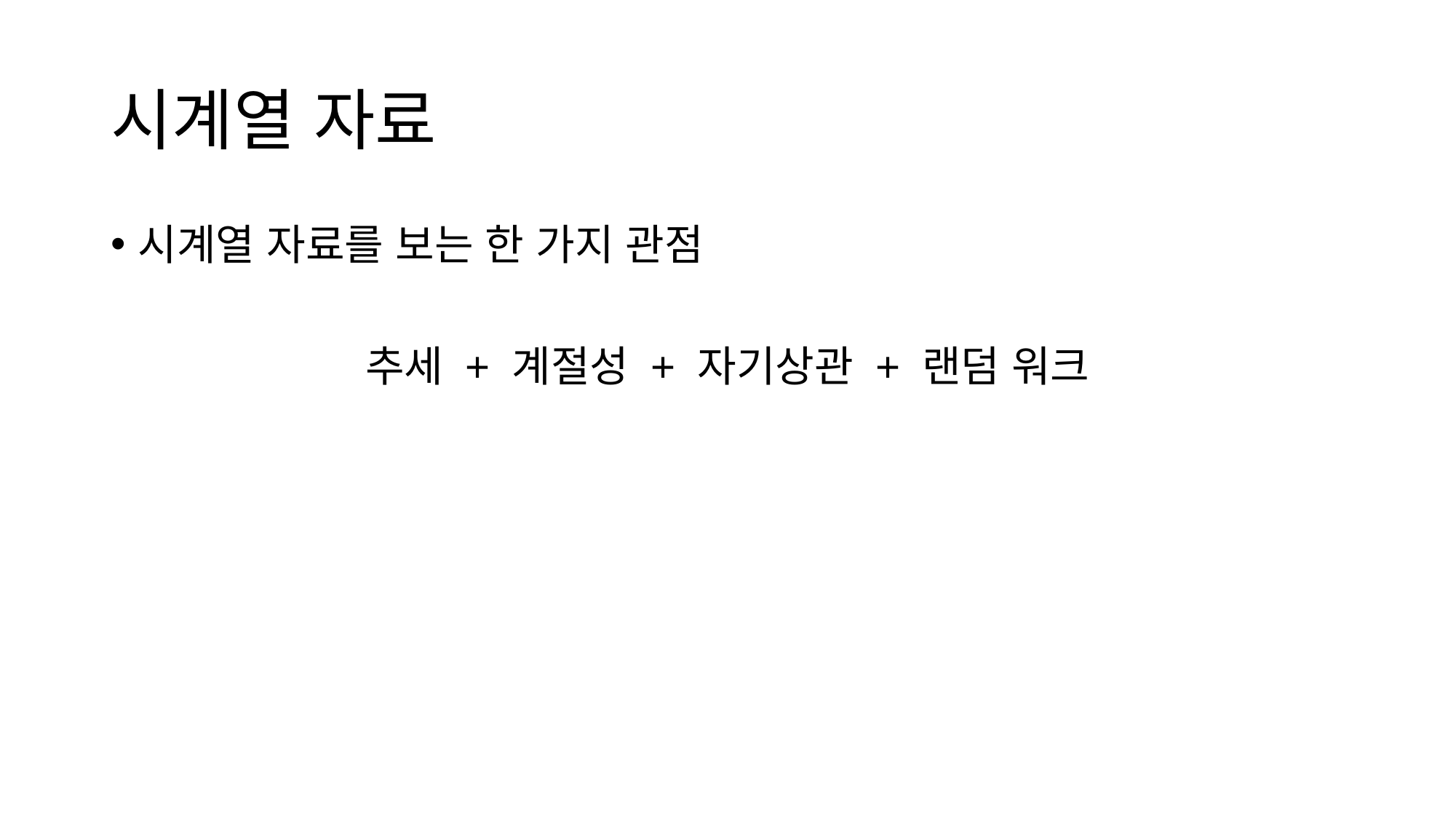

# 시계열 자료
시계열 자료를 보는 한 가지 관점

추세 + 계절성 + 자기상관 + 랜덤 워크